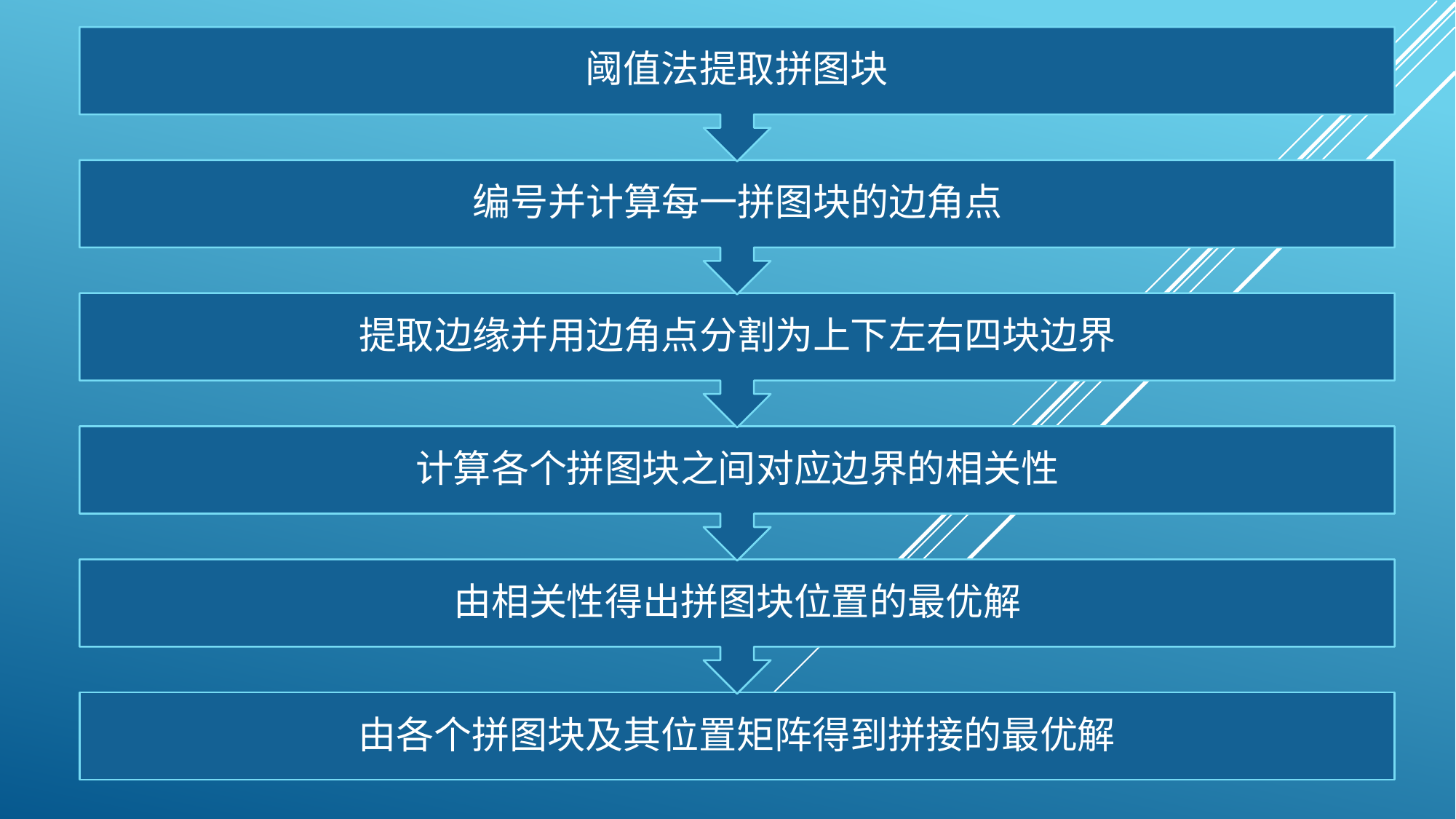

由各个拼图块及其位置矩阵得到拼接的最优解
由相关性得出拼图块位置的最优解
计算各个拼图块之间对应边界的相关性
提取边缘并用边角点分割为上下左右四块边界
编号并计算每一拼图块的边角点
阈值法提取拼图块